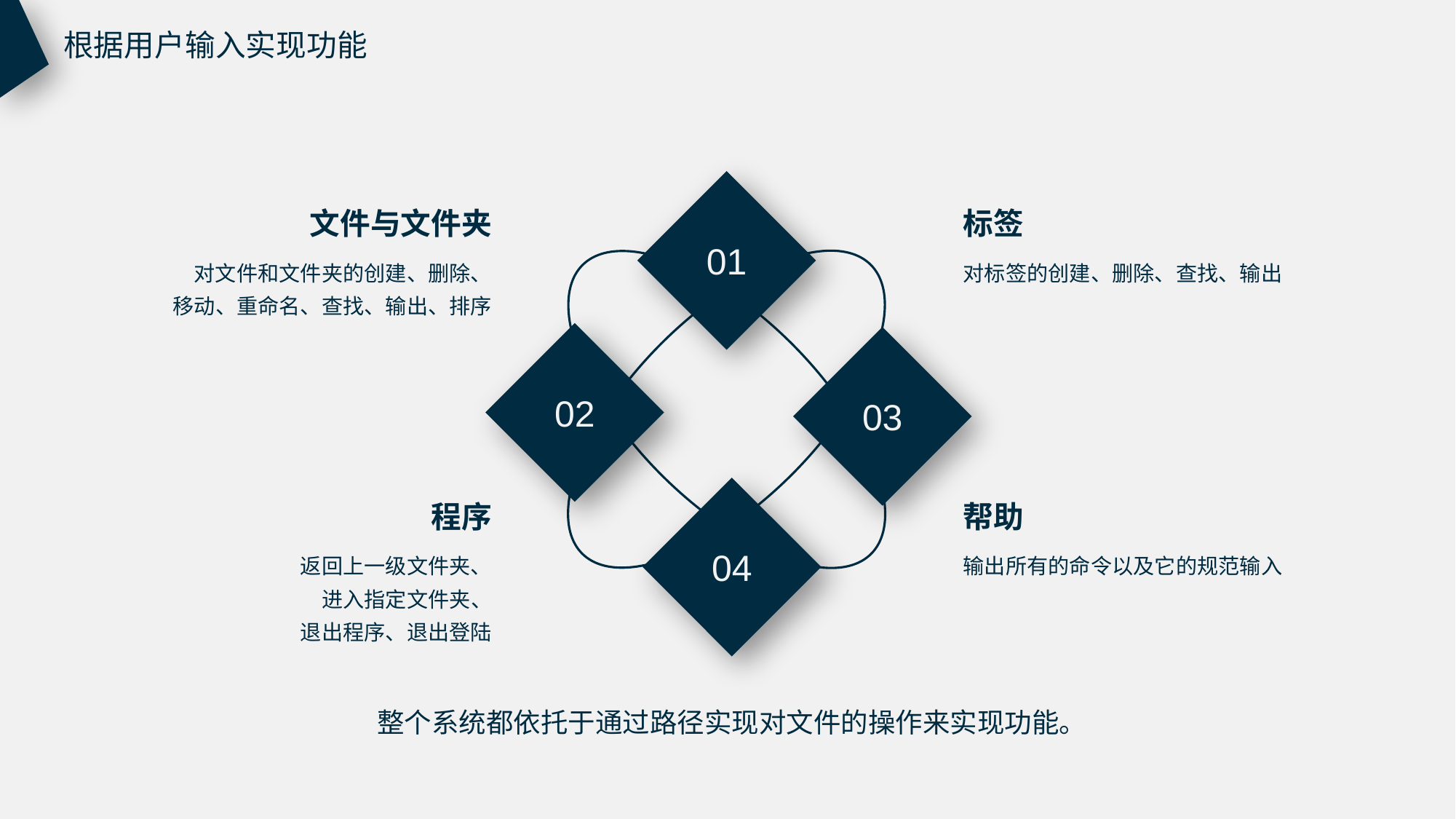

根据用户输入实现功能
01
文件与文件夹
标签
对文件和文件夹的创建、删除、
移动、重命名、查找、输出、排序
对标签的创建、删除、查找、输出

02
03
04
程序
帮助
返回上一级文件夹、
进入指定文件夹、
退出程序、退出登陆
输出所有的命令以及它的规范输入
整个系统都依托于通过路径实现对文件的操作来实现功能。